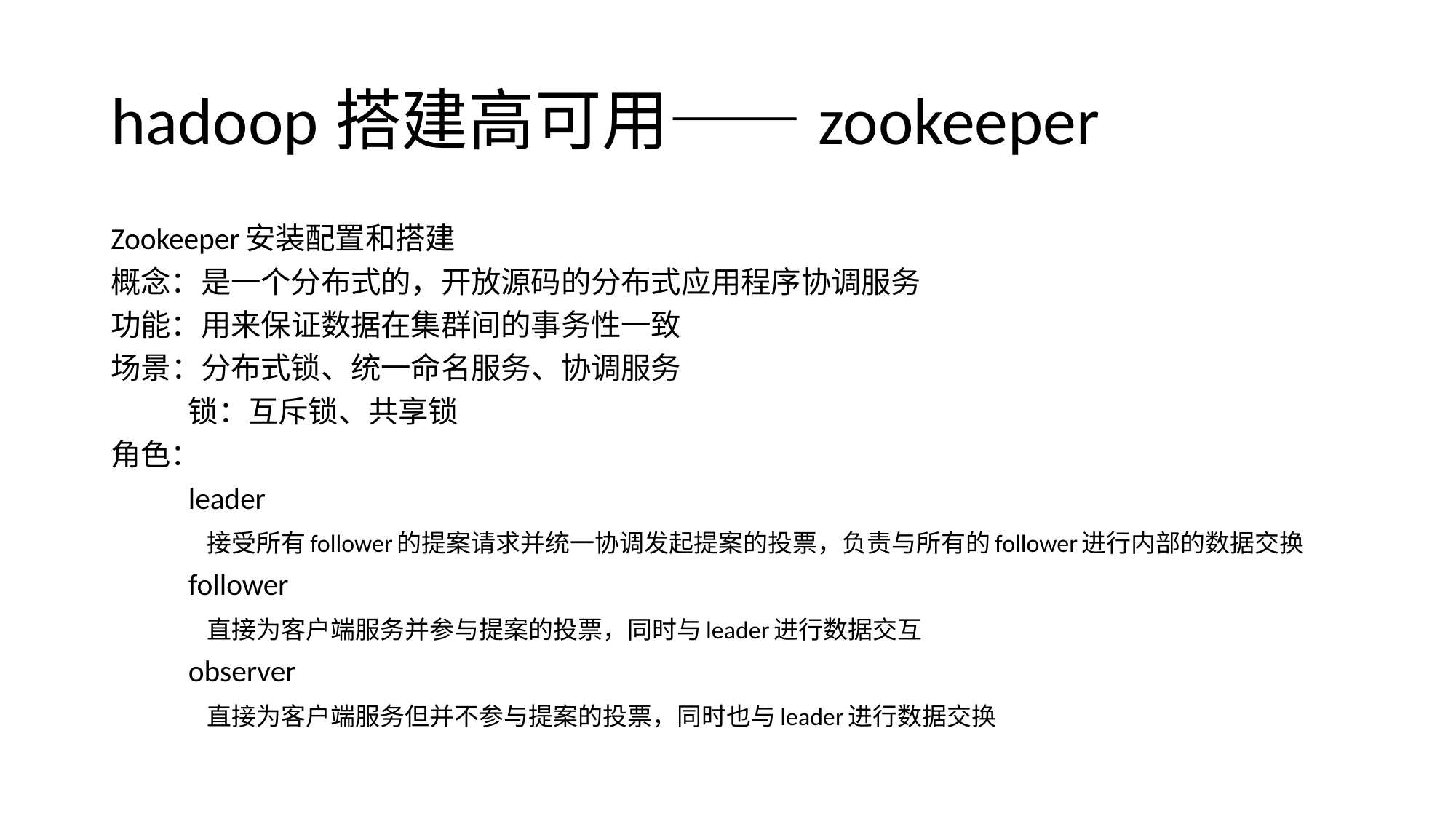

# hadoop搭建高可用——zookeeper
Zookeeper安装配置和搭建
概念：是一个分布式的，开放源码的分布式应用程序协调服务
功能：用来保证数据在集群间的事务性一致
场景：分布式锁、统一命名服务、协调服务
	锁：互斥锁、共享锁
角色：
	leader
	  接受所有follower的提案请求并统一协调发起提案的投票，负责与所有的follower进行内部的数据交换
	follower
	  直接为客户端服务并参与提案的投票，同时与leader进行数据交互
	observer
	  直接为客户端服务但并不参与提案的投票，同时也与leader进行数据交换